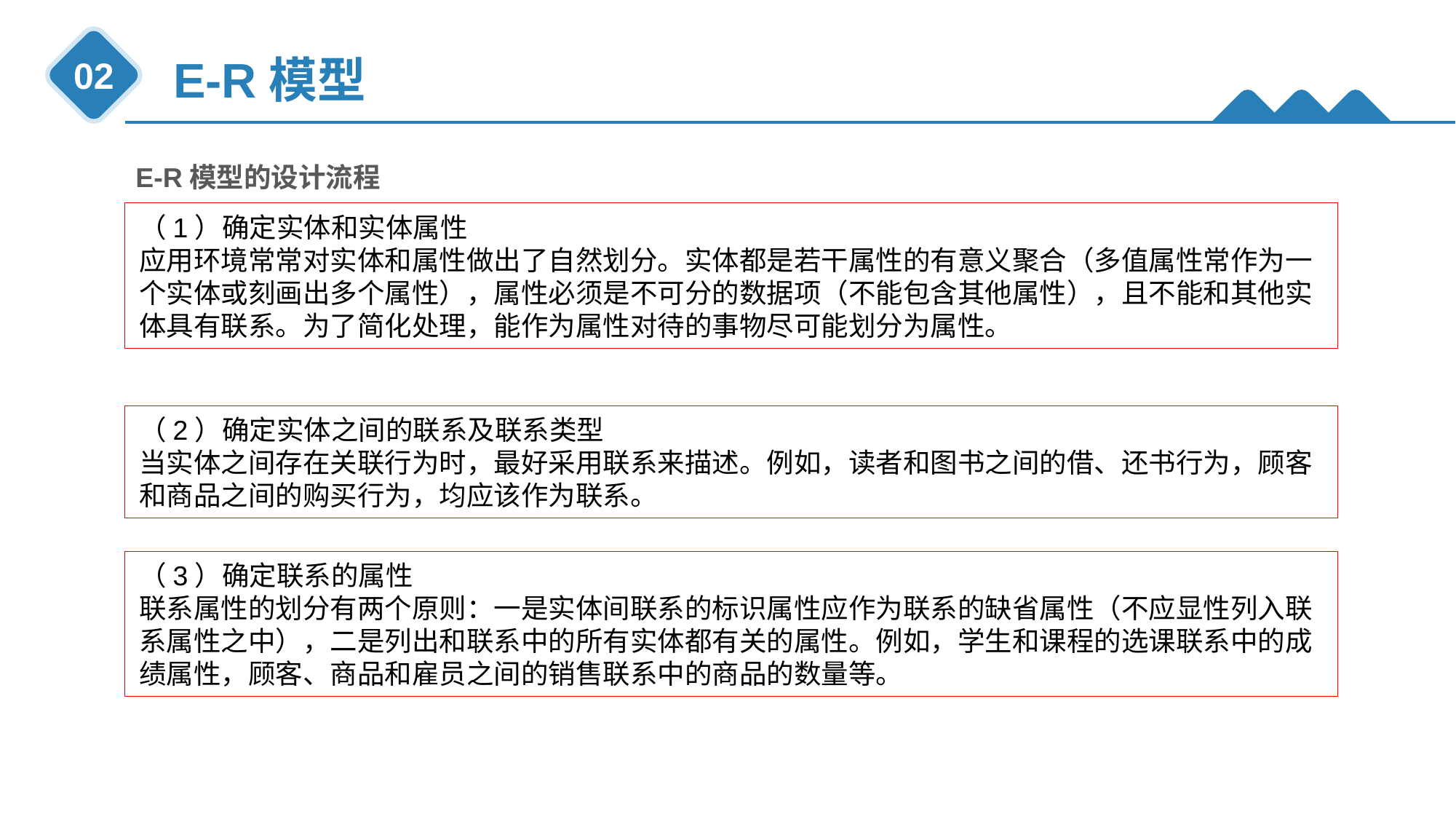

E-R模型
02

E-R模型的设计流程
（1）确定实体和实体属性
应用环境常常对实体和属性做出了自然划分。实体都是若干属性的有意义聚合（多值属性常作为一个实体或刻画出多个属性），属性必须是不可分的数据项（不能包含其他属性），且不能和其他实体具有联系。为了简化处理，能作为属性对待的事物尽可能划分为属性。
（2）确定实体之间的联系及联系类型
当实体之间存在关联行为时，最好采用联系来描述。例如，读者和图书之间的借、还书行为，顾客和商品之间的购买行为，均应该作为联系。
（3）确定联系的属性
联系属性的划分有两个原则：一是实体间联系的标识属性应作为联系的缺省属性（不应显性列入联系属性之中），二是列出和联系中的所有实体都有关的属性。例如，学生和课程的选课联系中的成绩属性，顾客、商品和雇员之间的销售联系中的商品的数量等。